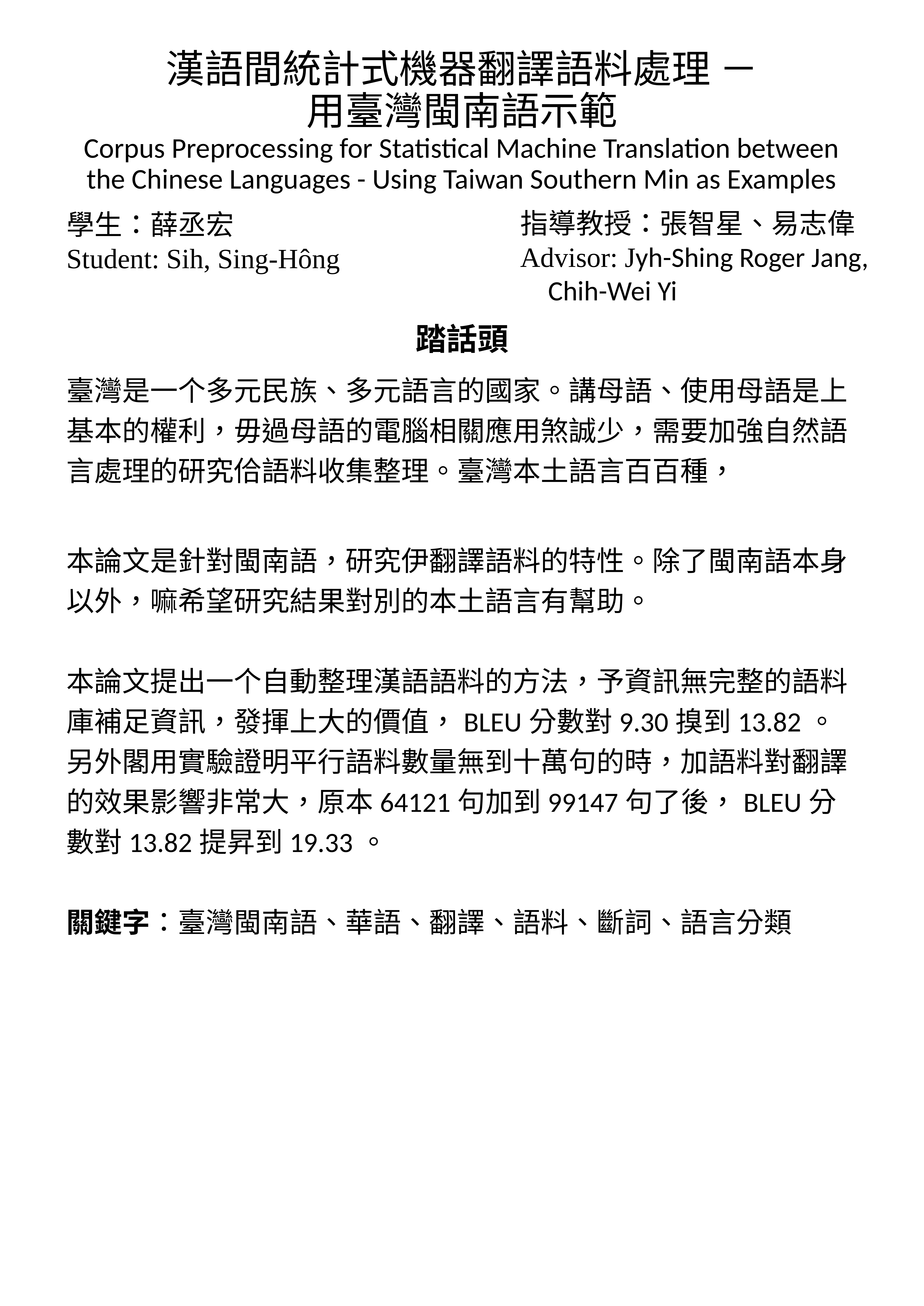

# 漢語間統計式機器翻譯語料處理 － 用臺灣閩南語示範 Corpus Preprocessing for Statistical Machine Translation between the Chinese Languages - Using Taiwan Southern Min as Examples
指導教授：張智星、易志偉
Advisor: Jyh-Shing Roger Jang,
	Chih-Wei Yi
學生：薛丞宏
Student: Sih, Sing-Hông
踏話頭
臺灣是一个多元民族、多元語言的國家。講母語、使用母語是上基本的權利，毋過母語的電腦相關應用煞誠少，需要加強自然語言處理的研究佮語料收集整理。臺灣本土語言百百種，
本論文是針對閩南語，研究伊翻譯語料的特性。除了閩南語本身以外，嘛希望研究結果對別的本土語言有幫助。
本論文提出一个自動整理漢語語料的方法，予資訊無完整的語料庫補足資訊，發揮上大的價值，BLEU分數對9.30搝到13.82。另外閣用實驗證明平行語料數量無到十萬句的時，加語料對翻譯的效果影響非常大，原本64121句加到99147句了後，BLEU分數對13.82提昇到19.33。
關鍵字：臺灣閩南語、華語、翻譯、語料、斷詞、語言分類